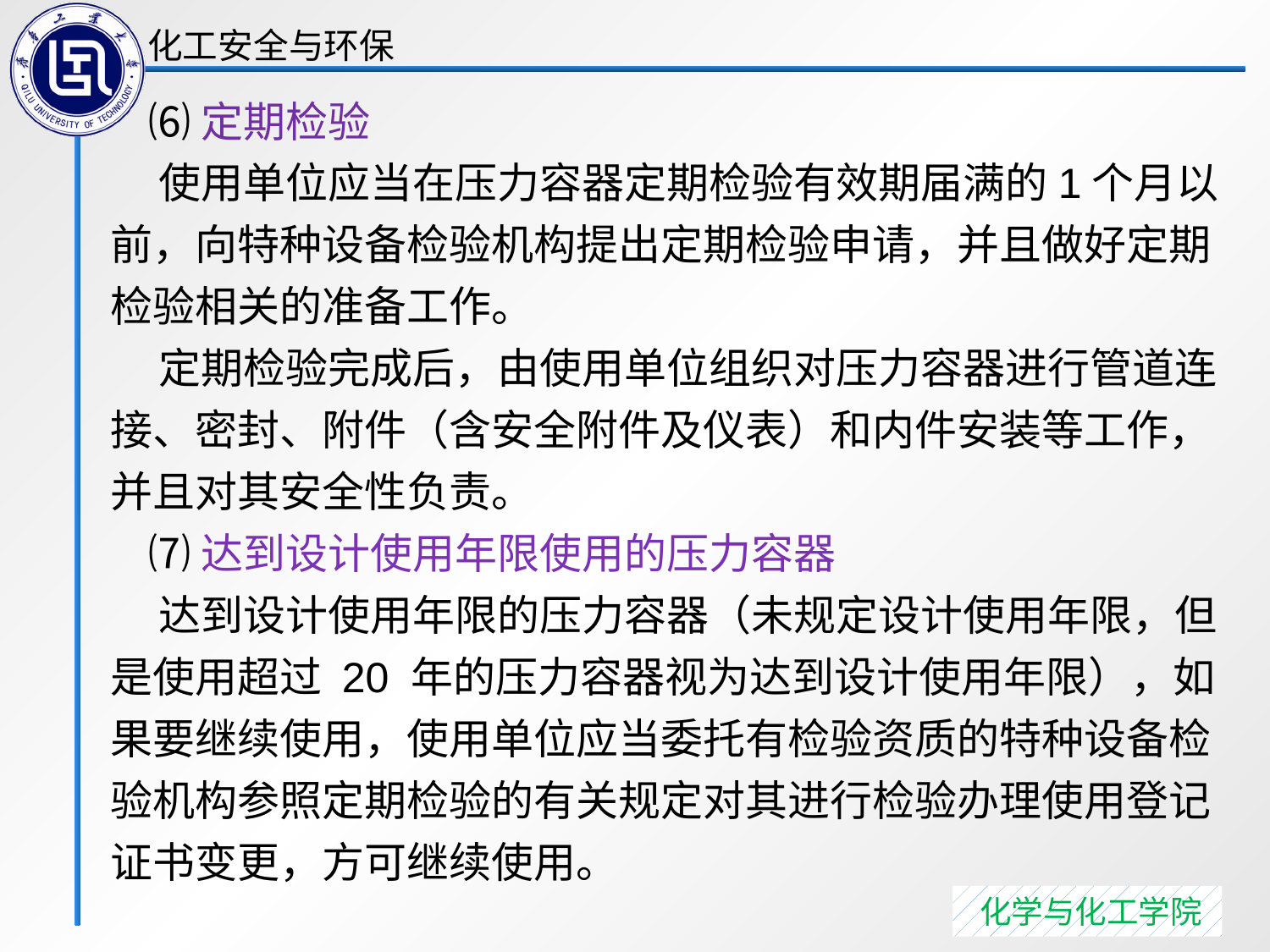

⑹定期检验
    使用单位应当在压力容器定期检验有效期届满的1个月以前，向特种设备检验机构提出定期检验申请，并且做好定期检验相关的准备工作。
    定期检验完成后，由使用单位组织对压力容器进行管道连接、密封、附件（含安全附件及仪表）和内件安装等工作，并且对其安全性负责。
    ⑺达到设计使用年限使用的压力容器
    达到设计使用年限的压力容器（未规定设计使用年限，但是使用超过 20 年的压力容器视为达到设计使用年限），如果要继续使用，使用单位应当委托有检验资质的特种设备检验机构参照定期检验的有关规定对其进行检验办理使用登记证书变更，方可继续使用。